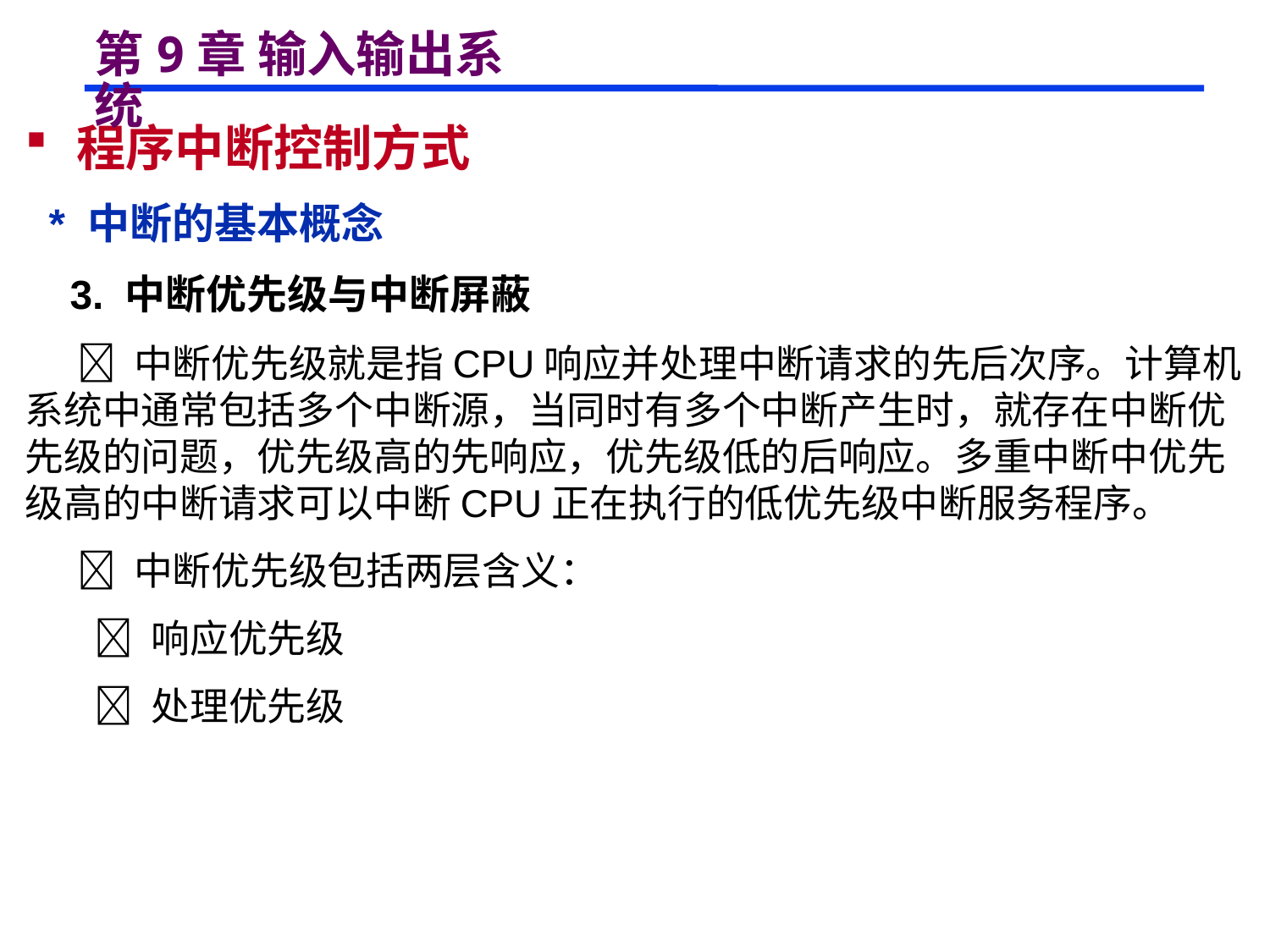

# 第9章 输入输出系统
 程序中断控制方式
  * 中断的基本概念
    3. 中断优先级与中断屏蔽
      • 中断优先级就是指CPU响应并处理中断请求的先后次序。计算机系统中通常包括多个中断源，当同时有多个中断产生时，就存在中断优先级的问题，优先级高的先响应，优先级低的后响应。多重中断中优先级高的中断请求可以中断CPU正在执行的低优先级中断服务程序。
      • 中断优先级包括两层含义：
        ♦ 响应优先级
        ♦ 处理优先级